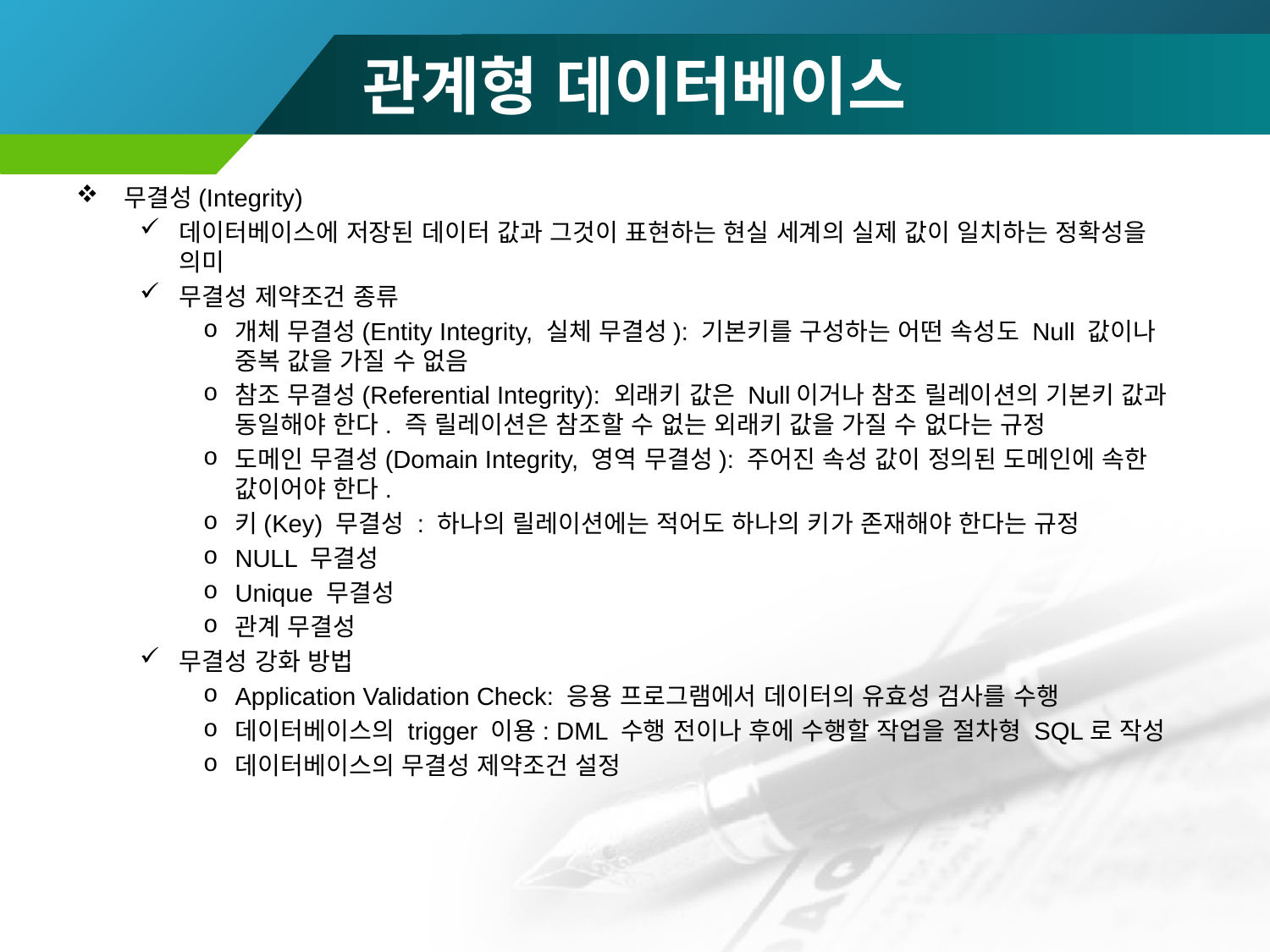

# 관계형 데이터베이스
무결성(Integrity)
데이터베이스에 저장된 데이터 값과 그것이 표현하는 현실 세계의 실제 값이 일치하는 정확성을 의미
무결성 제약조건 종류
개체 무결성(Entity Integrity, 실체 무결성): 기본키를 구성하는 어떤 속성도 Null 값이나 중복 값을 가질 수 없음
참조 무결성(Referential Integrity): 외래키 값은 Null이거나 참조 릴레이션의 기본키 값과 동일해야 한다. 즉 릴레이션은 참조할 수 없는 외래키 값을 가질 수 없다는 규정
도메인 무결성(Domain Integrity, 영역 무결성): 주어진 속성 값이 정의된 도메인에 속한 값이어야 한다.
키(Key) 무결성 : 하나의 릴레이션에는 적어도 하나의 키가 존재해야 한다는 규정
NULL 무결성
Unique 무결성
관계 무결성
무결성 강화 방법
Application Validation Check: 응용 프로그램에서 데이터의 유효성 검사를 수행
데이터베이스의 trigger 이용: DML 수행 전이나 후에 수행할 작업을 절차형 SQL로 작성
데이터베이스의 무결성 제약조건 설정